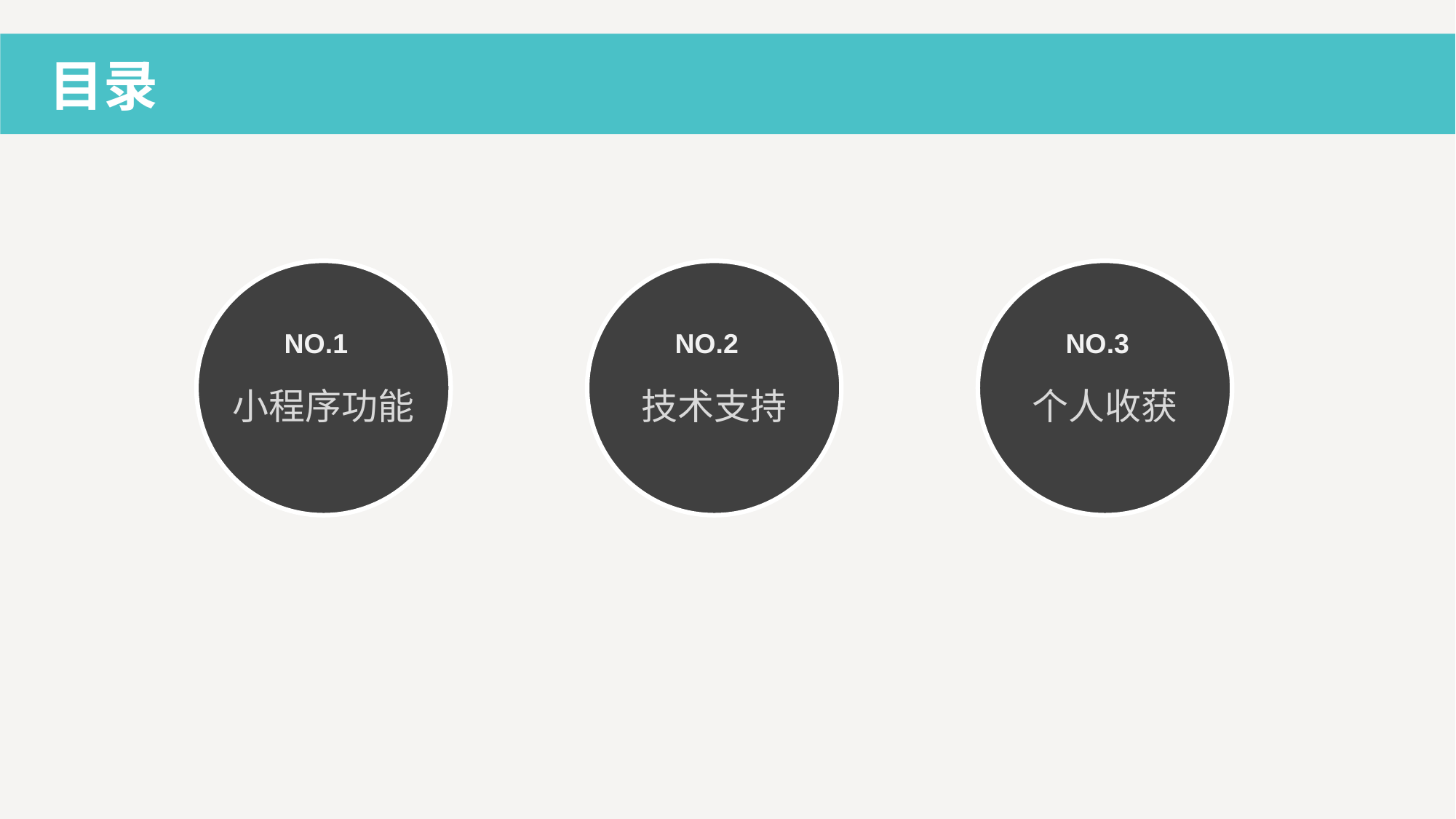

目录

NO.1
小程序功能

NO.2
技术支持

NO.3
个人收获